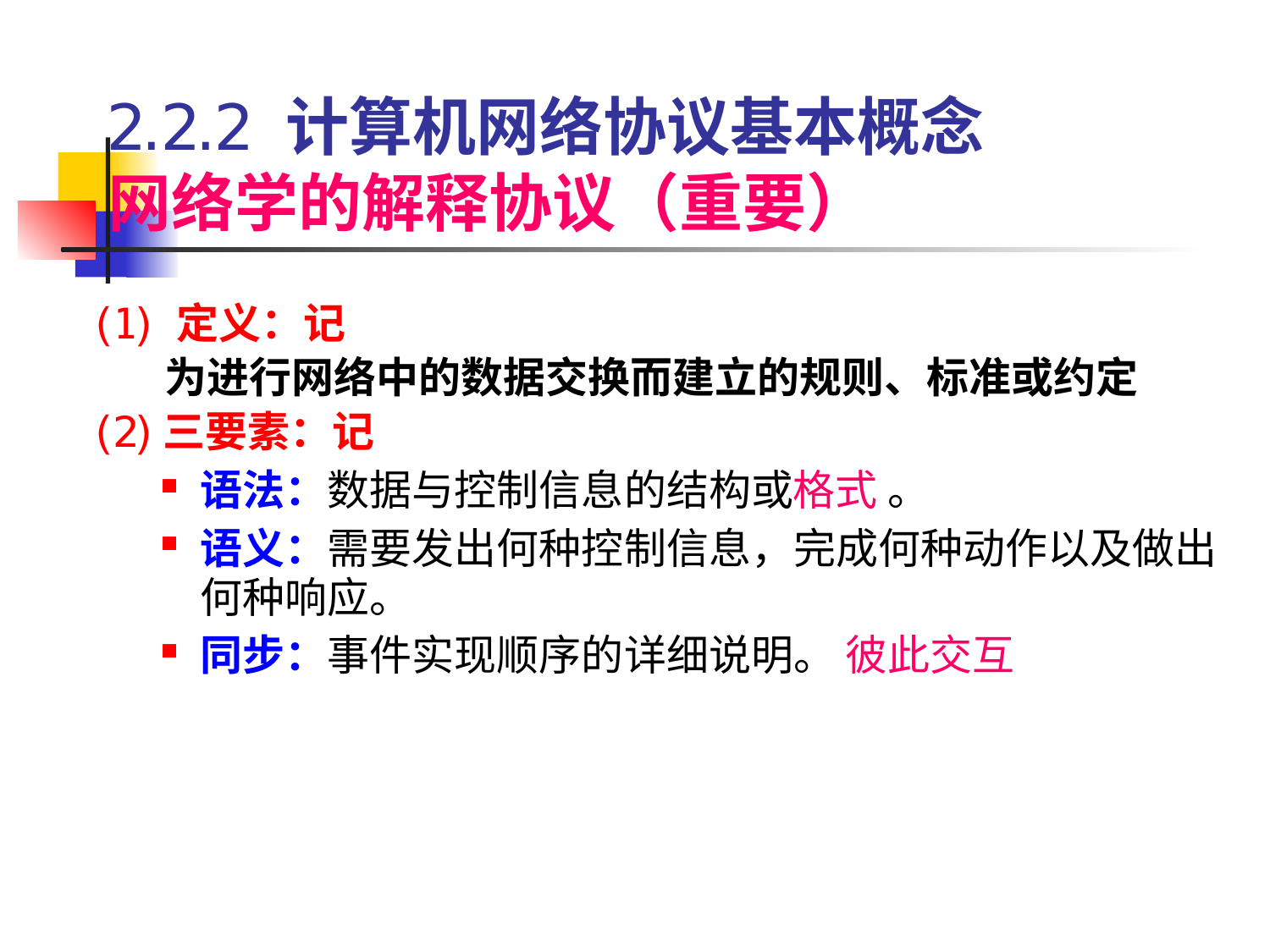

# 2.2.2 计算机网络协议基本概念 网络学的解释协议（重要）
(1) 定义：记
      为进行网络中的数据交换而建立的规则、标准或约定
(2)三要素：记
语法：数据与控制信息的结构或格式 。
语义：需要发出何种控制信息，完成何种动作以及做出何种响应。
同步：事件实现顺序的详细说明。 彼此交互